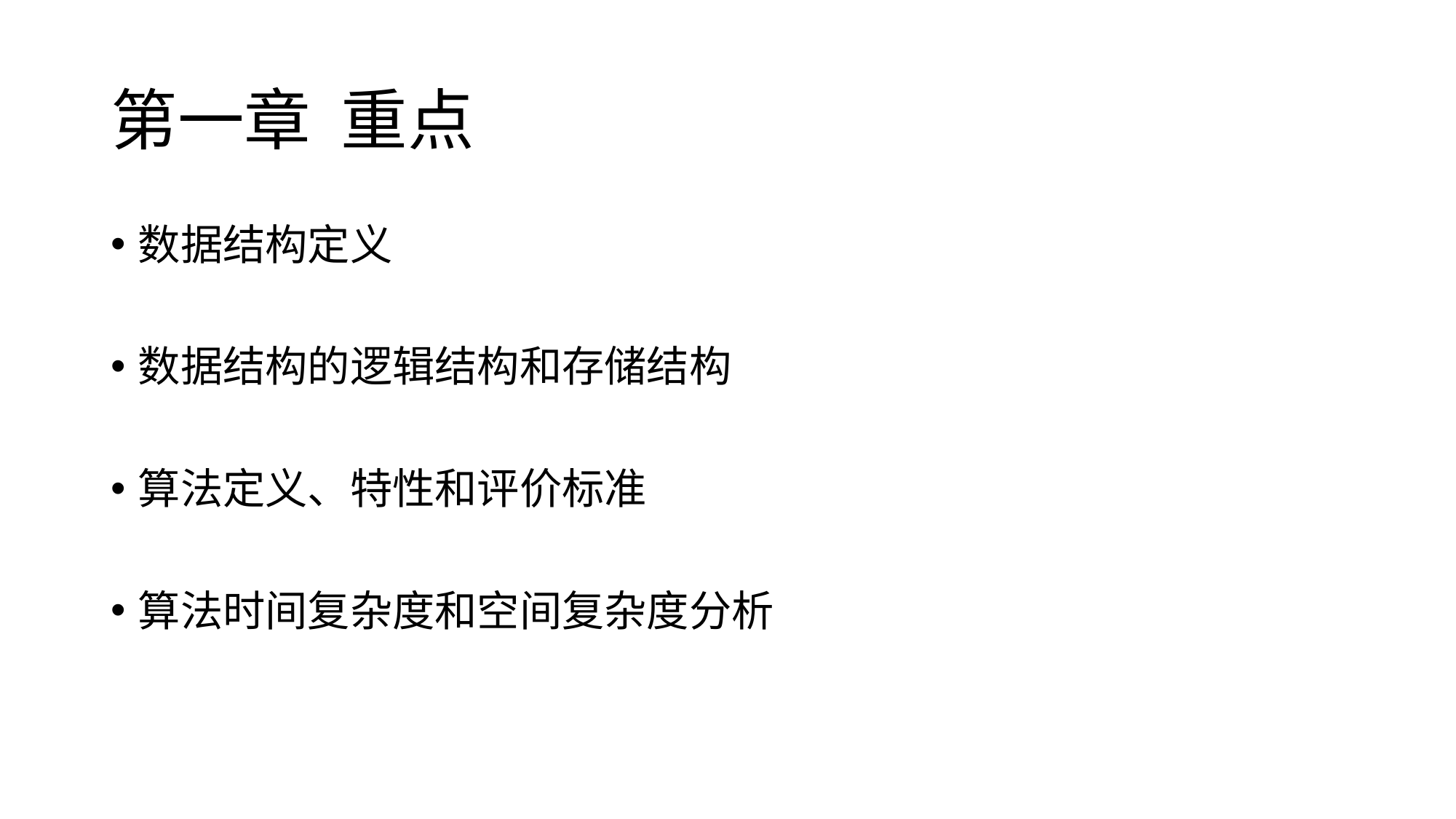

# 第一章  重点
数据结构定义

数据结构的逻辑结构和存储结构

算法定义、特性和评价标准

算法时间复杂度和空间复杂度分析